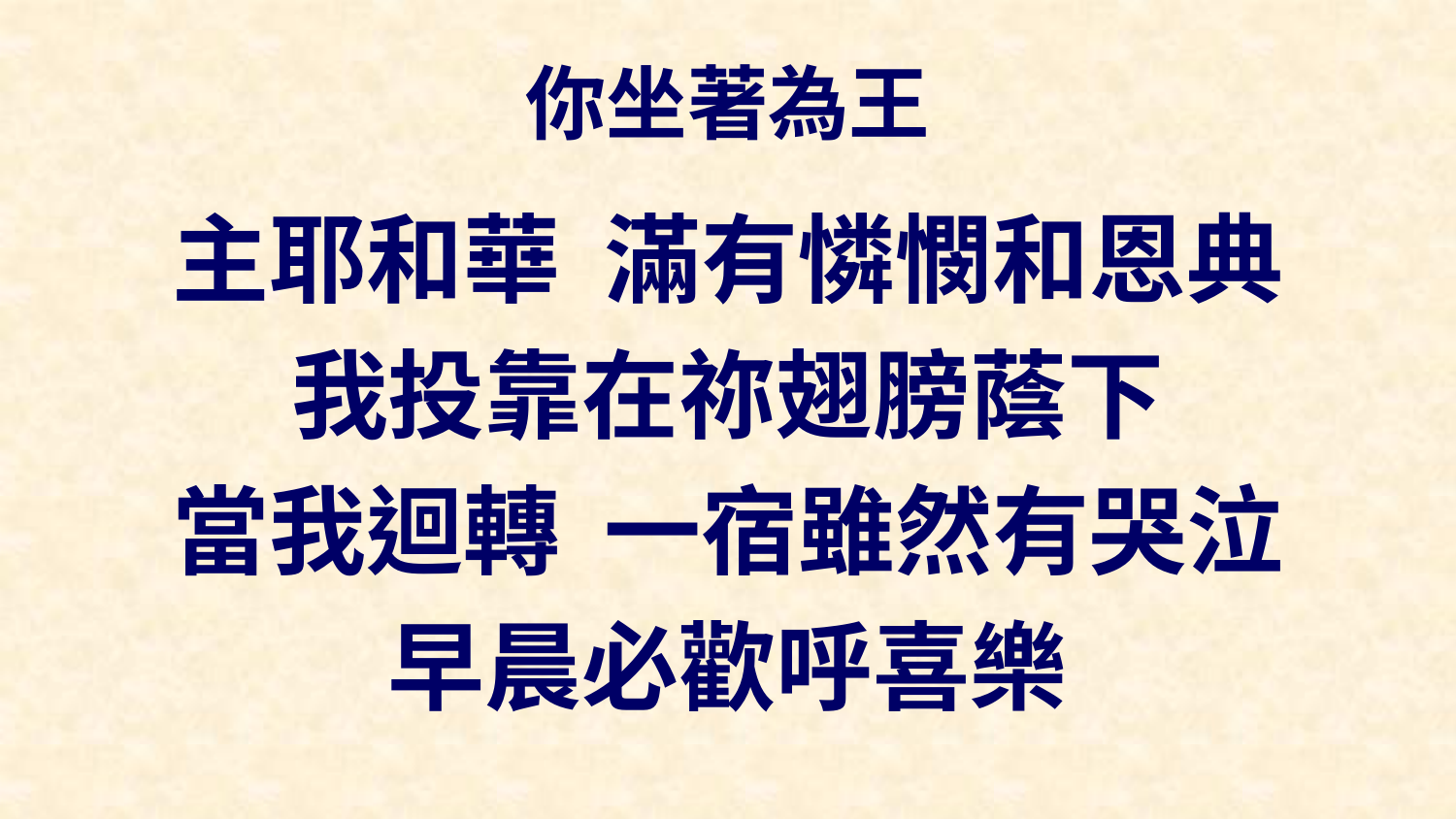

# 你坐著為王
主耶和華  滿有憐憫和恩典
我投靠在祢翅膀蔭下
當我迴轉  一宿雖然有哭泣
早晨必歡呼喜樂